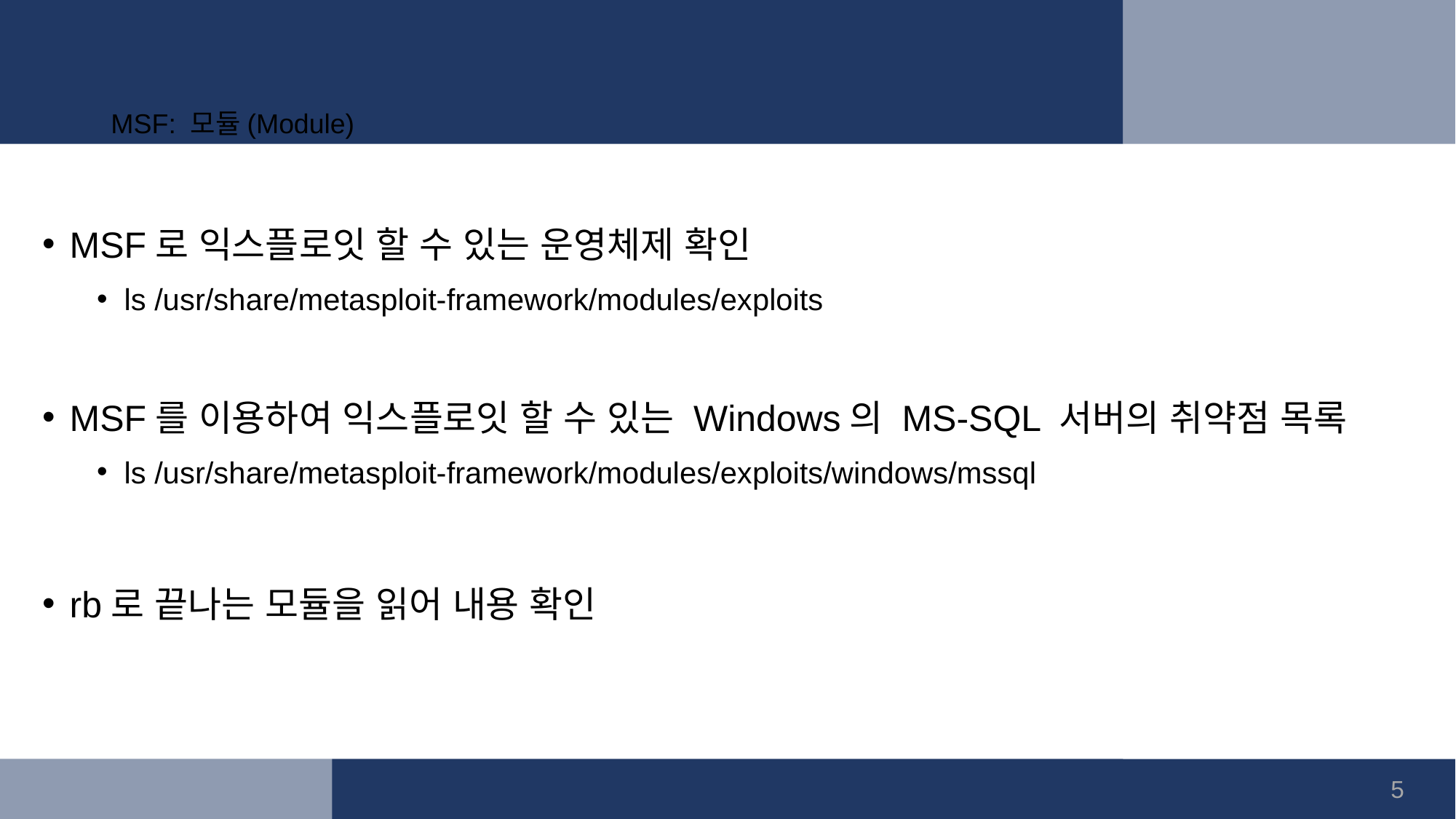

# MSF: 모듈(Module)
MSF로 익스플로잇 할 수 있는 운영체제 확인
ls /usr/share/metasploit-framework/modules/exploits

MSF를 이용하여 익스플로잇 할 수 있는 Windows의 MS-SQL 서버의 취약점 목록
ls /usr/share/metasploit-framework/modules/exploits/windows/mssql

rb로 끝나는 모듈을 읽어 내용 확인

5